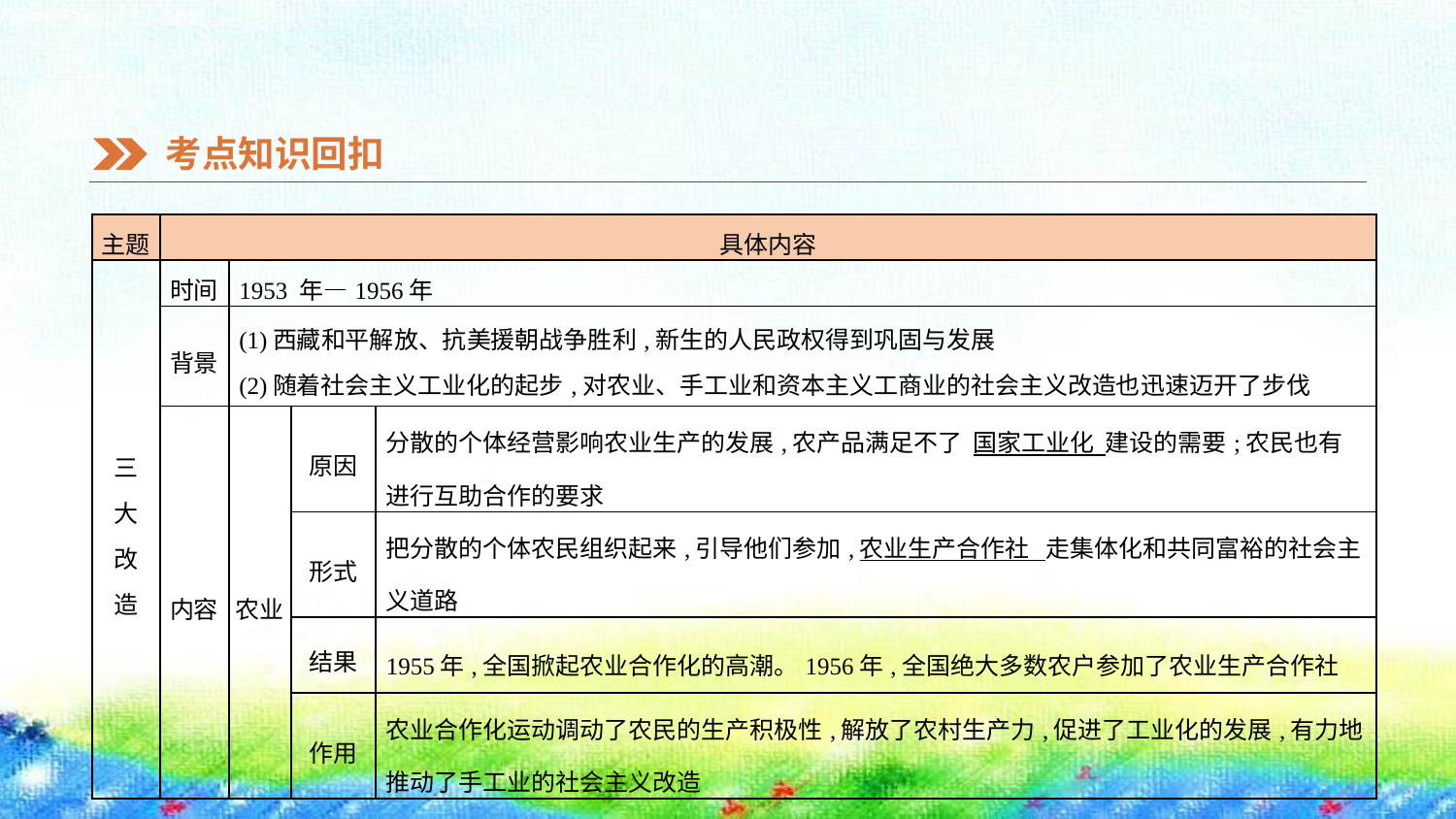

考点知识回扣

| 主题 | 具体内容 |  |  |  |
| --- | --- | --- | --- | --- |
| 三 大 改 造 | 时间 | 1953 年—1956年 |  |  |
|  | 背景 | (1)西藏和平解放、抗美援朝战争胜利,新生的人民政权得到巩固与发展 (2)随着社会主义工业化的起步,对农业、手工业和资本主义工商业的社会主义改造也迅速迈开了步伐 |  |  |
|  | 内容 | 农业 | 原因 | 分散的个体经营影响农业生产的发展,农产品满足不了 国家工业化 建设的需要;农民也有进行互助合作的要求 |
|  |  |  | 形式 | 把分散的个体农民组织起来,引导他们参加,农业生产合作社 走集体化和共同富裕的社会主义道路 |
|  |  |  | 结果 | 1955年,全国掀起农业合作化的高潮。1956年,全国绝大多数农户参加了农业生产合作社 |
|  |  |  | 作用 | 农业合作化运动调动了农民的生产积极性,解放了农村生产力,促进了工业化的发展,有力地推动了手工业的社会主义改造 |